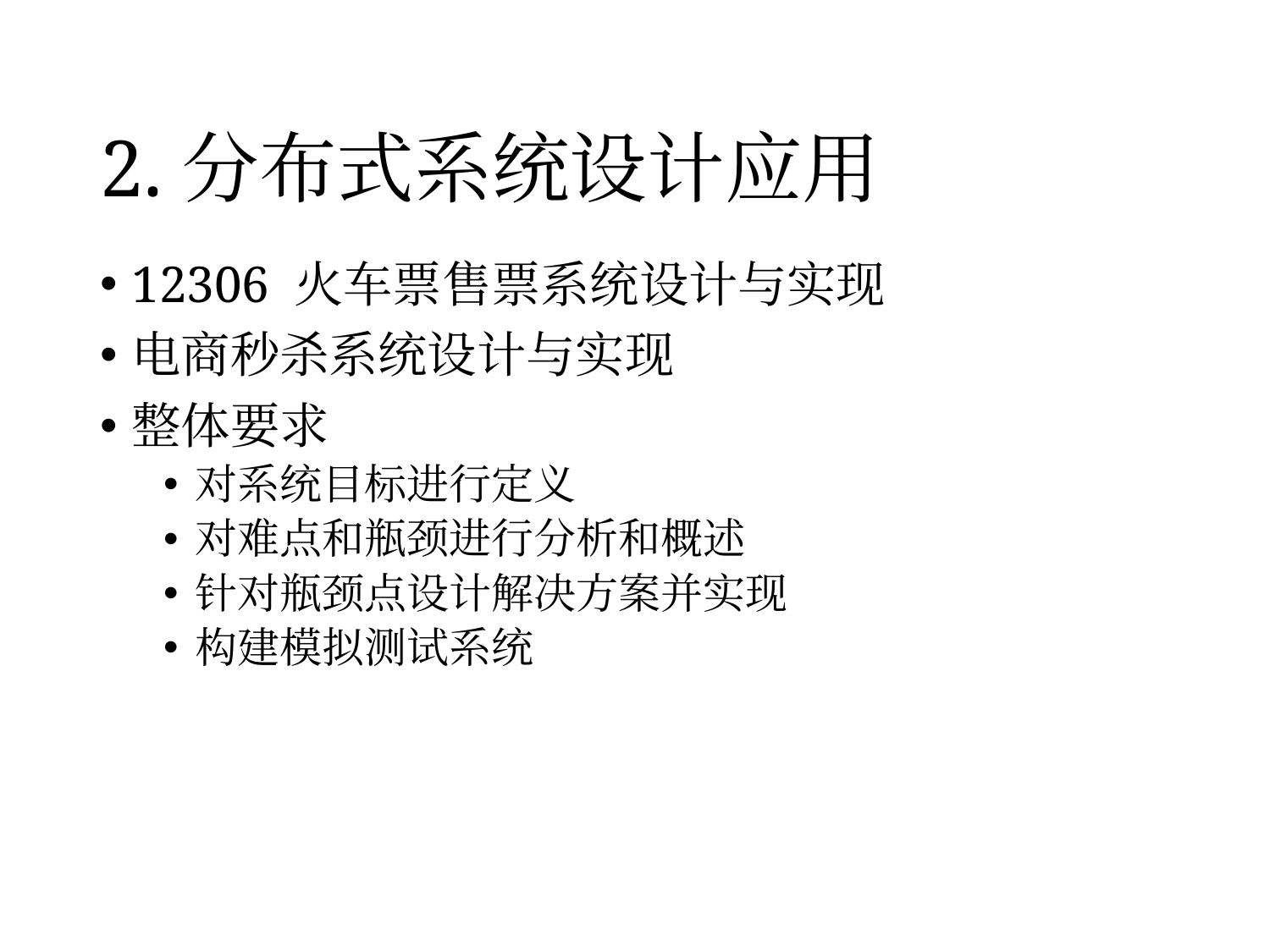

# 2.分布式系统设计应用
12306 火车票售票系统设计与实现
电商秒杀系统设计与实现
整体要求
对系统目标进行定义
对难点和瓶颈进行分析和概述
针对瓶颈点设计解决方案并实现
构建模拟测试系统